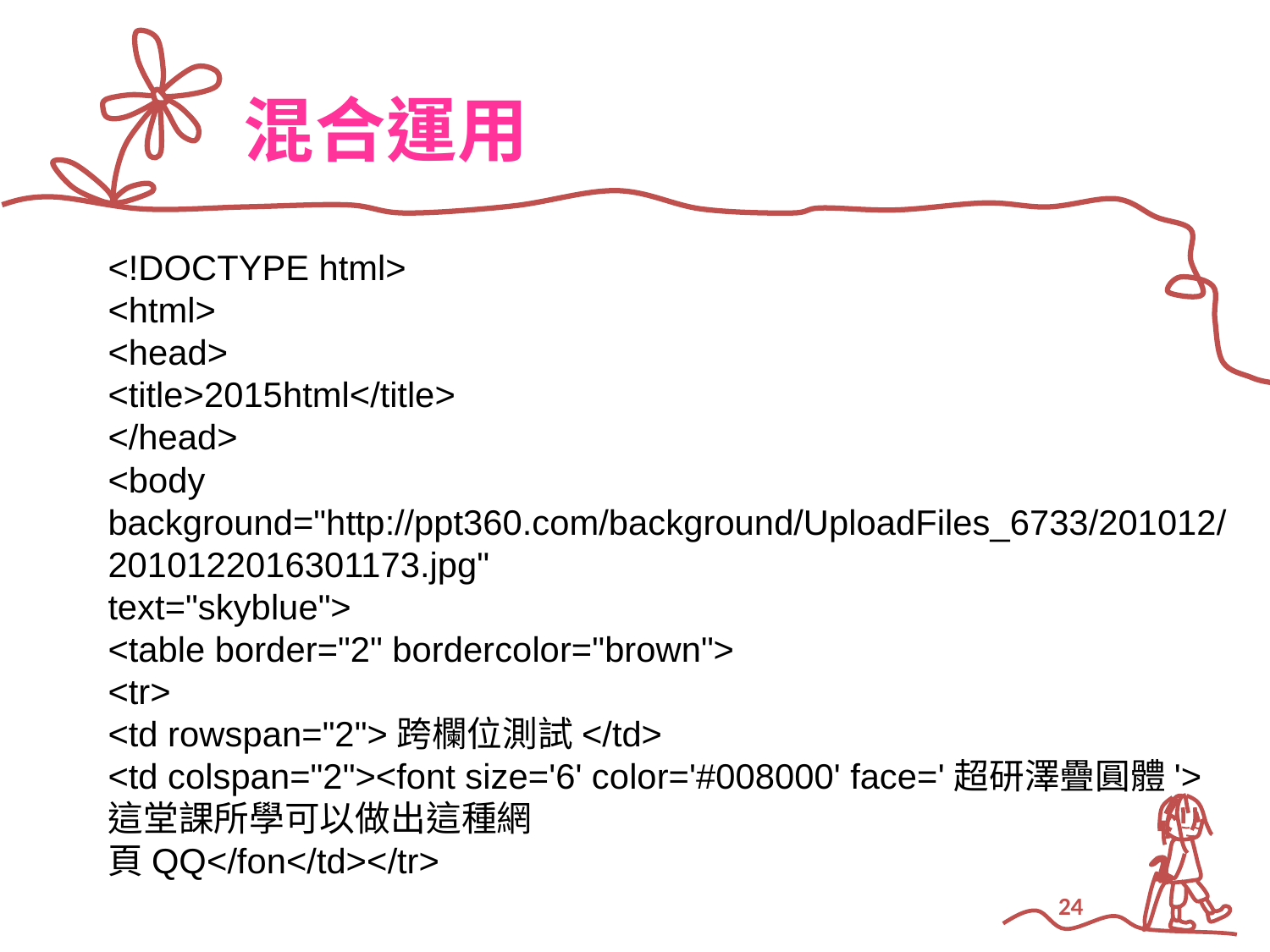

# 混合運用
<!DOCTYPE html>
<html>
<head>
<title>2015html</title>
</head>
<body background="http://ppt360.com/background/UploadFiles_6733/201012/2010122016301173.jpg"
text="skyblue">
<table border="2" bordercolor="brown">
<tr>
<td rowspan="2">跨欄位測試</td>
<td colspan="2"><font size='6' color='#008000' face='超研澤疊圓體'>這堂課所學可以做出這種網
頁QQ</fon</td></tr>

24